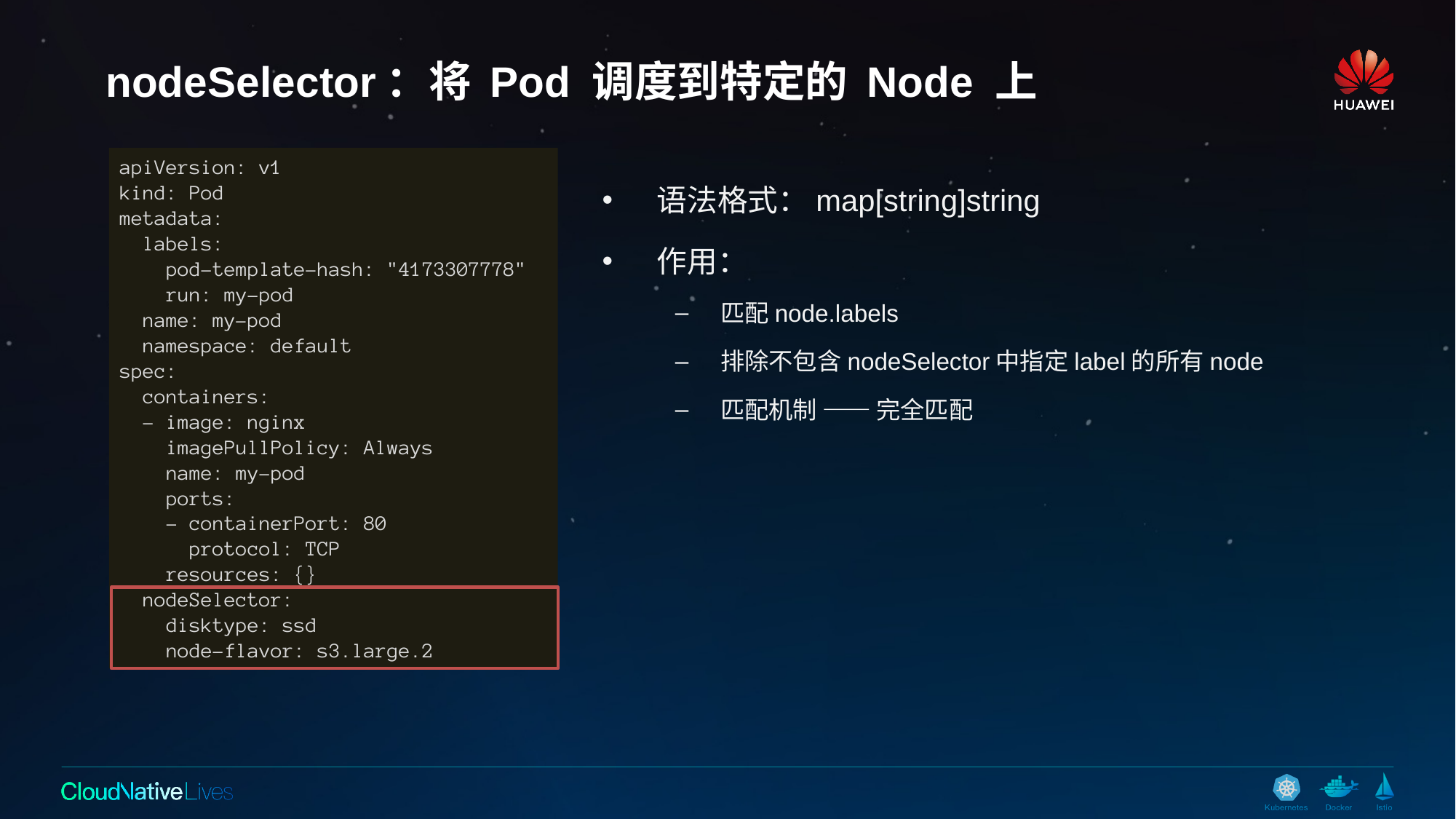

# nodeSelector：将 Pod 调度到特定的 Node 上
apiVersion: v1
kind: Pod
metadata:
  labels:
    pod-template-hash: "4173307778"
    run: my-pod
  name: my-pod
  namespace: default
spec:
  containers:
  - image: nginx
    imagePullPolicy: Always
    name: my-pod
    ports:
    - containerPort: 80
      protocol: TCP
    resources: {}
  nodeSelector:
    disktype: ssd
    node-flavor: s3.large.2
语法格式：map[string]string
作用：
匹配node.labels
排除不包含nodeSelector中指定label的所有node
匹配机制 —— 完全匹配